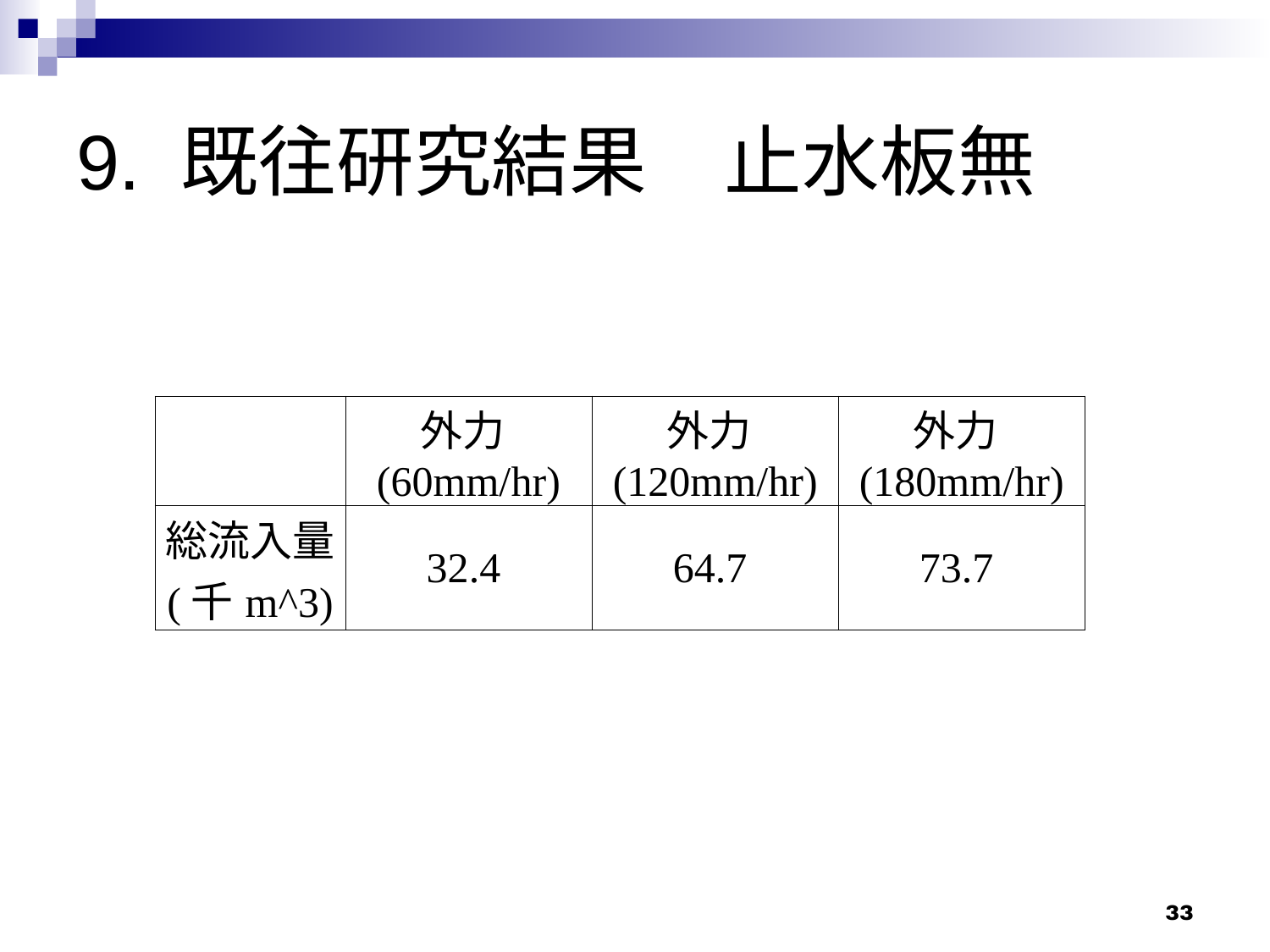

# 9. 既往研究結果　止水板無
|  | 外力(60mm/hr) | 外力(120mm/hr) | 外力(180mm/hr) |
| --- | --- | --- | --- |
| 総流入量 (千m^3) | 32.4 | 64.7 | 73.7 |
33